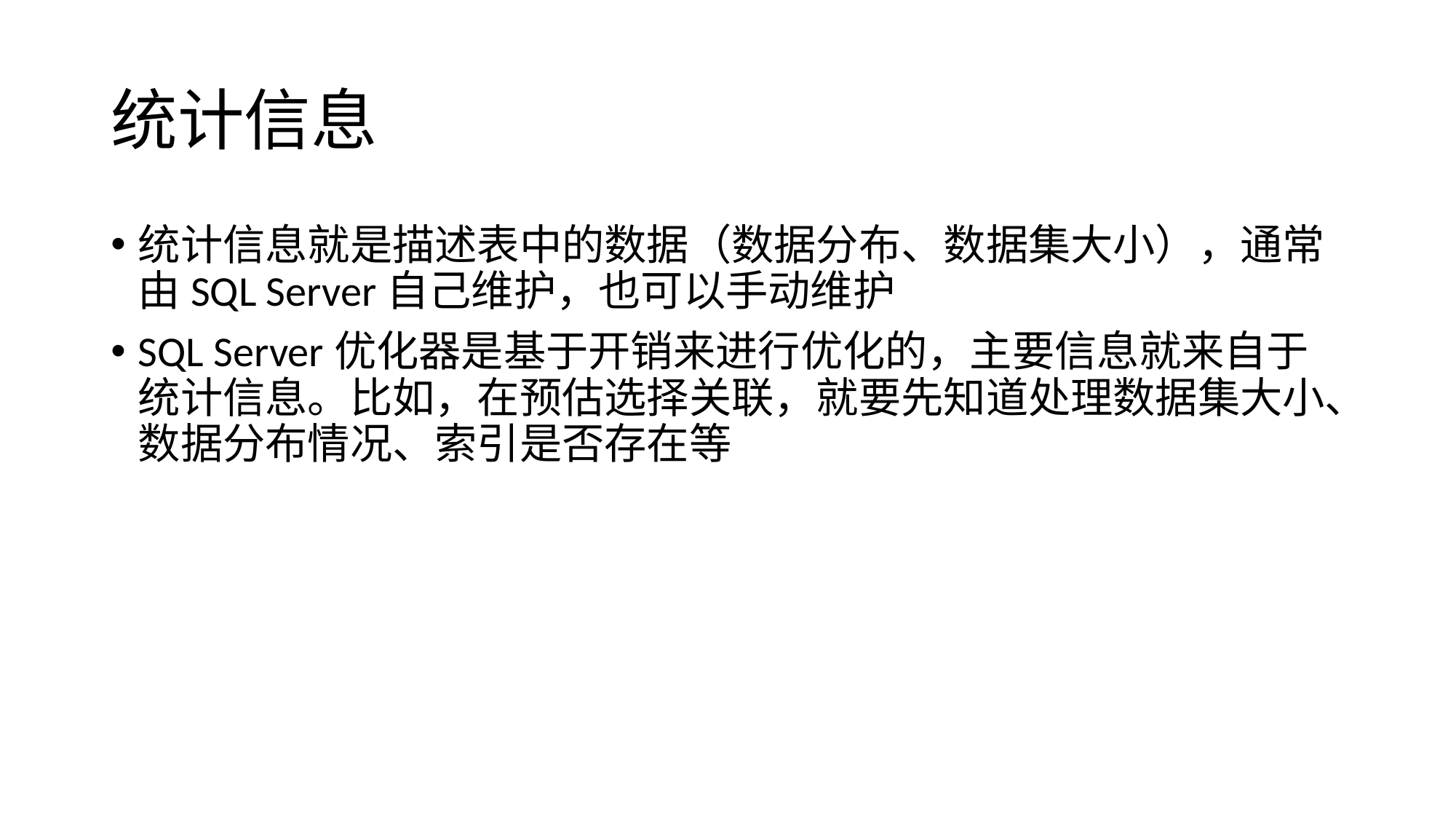

# 统计信息
统计信息就是描述表中的数据（数据分布、数据集大小），通常由SQL Server自己维护，也可以手动维护
SQL Server优化器是基于开销来进行优化的，主要信息就来自于统计信息。比如，在预估选择关联，就要先知道处理数据集大小、数据分布情况、索引是否存在等